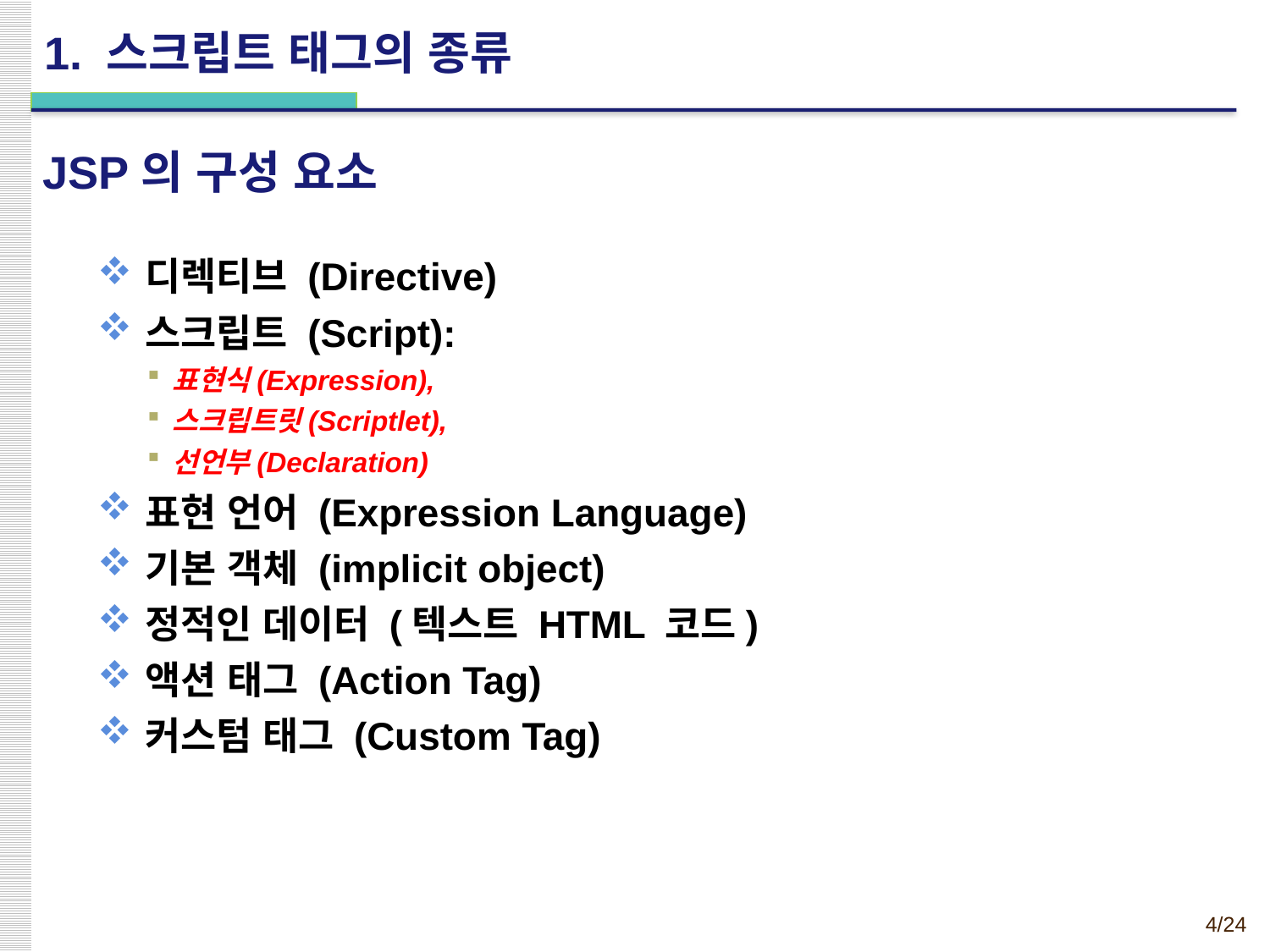

# 1. 스크립트 태그의 종류
JSP의 구성 요소
디렉티브 (Directive)
스크립트 (Script):
표현식(Expression),
스크립트릿(Scriptlet),
선언부(Declaration)
표현 언어 (Expression Language)
기본 객체 (implicit object)
정적인 데이터 (텍스트 HTML 코드)
액션 태그 (Action Tag)
커스텀 태그 (Custom Tag)